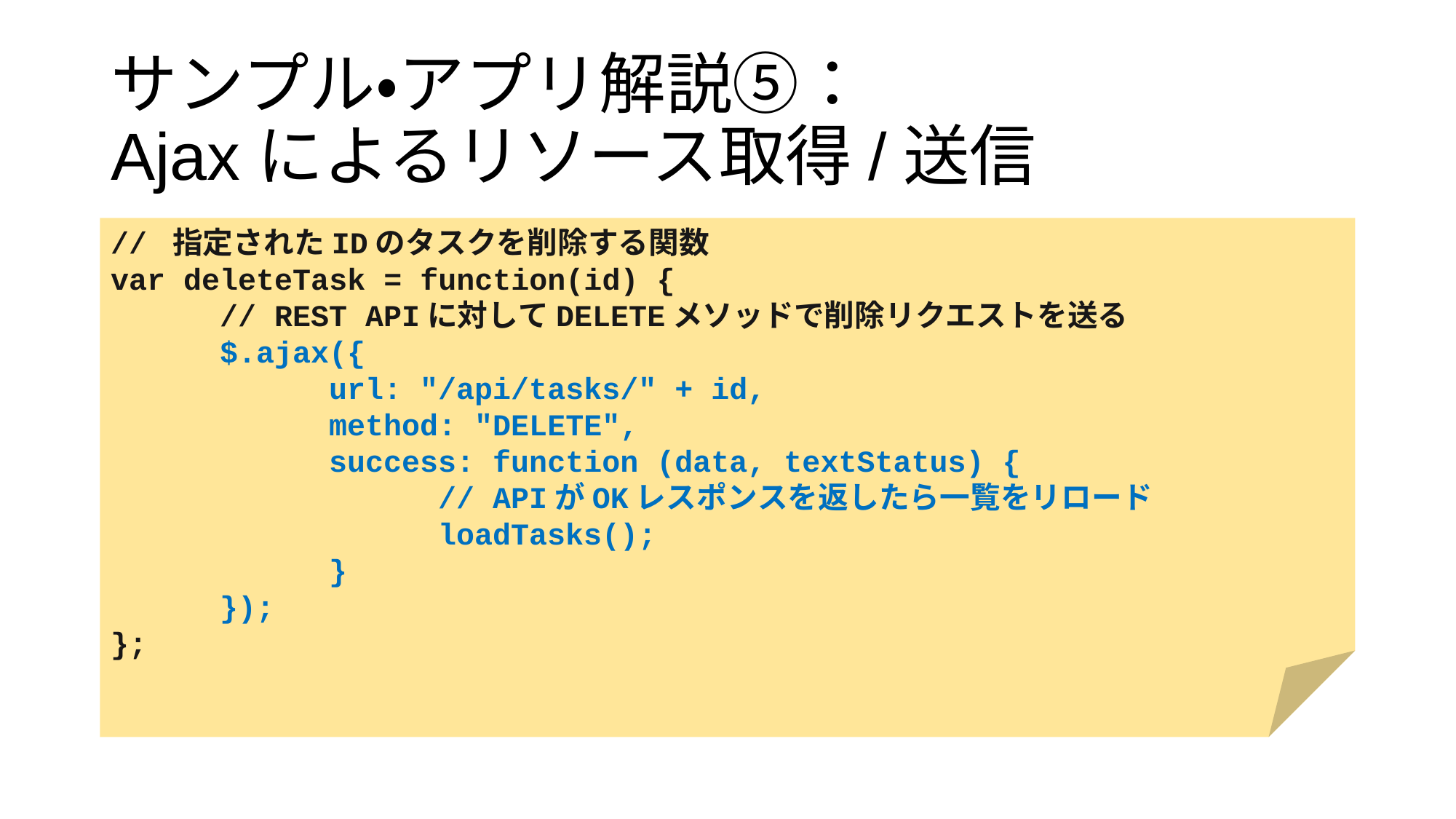

# サンプル・アプリ解説⑤： Ajaxによるリソース取得/送信

// 指定されたIDのタスクを削除する関数
var deleteTask = function(id) {
	// REST APIに対してDELETEメソッドで削除リクエストを送る
	$.ajax({
		url: "/api/tasks/" + id,
		method: "DELETE",
		success: function (data, textStatus) {
			// APIがOKレスポンスを返したら一覧をリロード
			loadTasks();
		}
	});
};